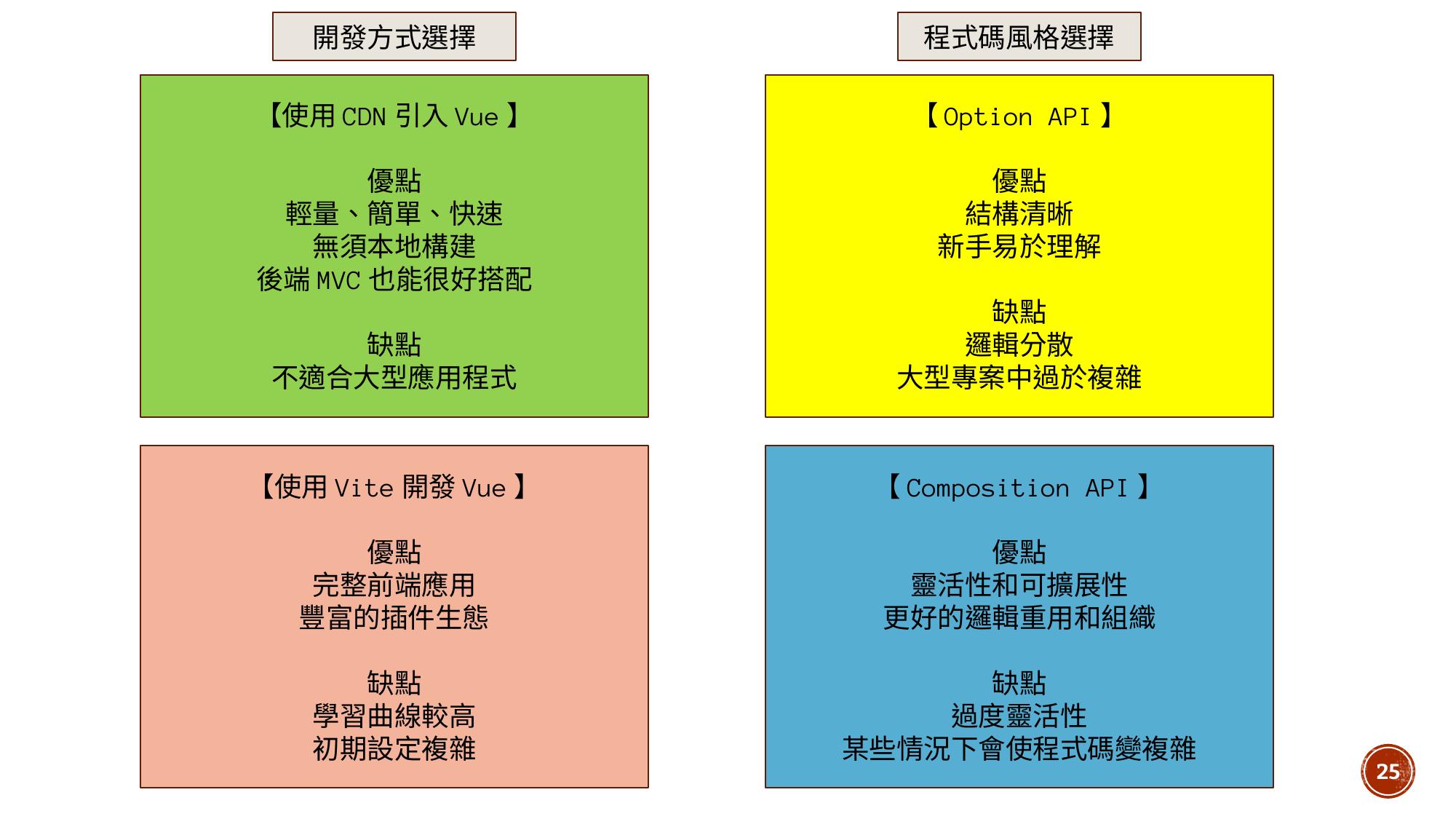

開發方式選擇
程式碼風格選擇
【使用CDN引入Vue】

優點
輕量、簡單、快速
無須本地構建
後端MVC也能很好搭配

缺點
不適合大型應用程式
【Option API】

優點
結構清晰
新手易於理解

缺點
邏輯分散
大型專案中過於複雜
【使用Vite開發Vue】

優點
完整前端應用
豐富的插件生態

缺點
學習曲線較高
初期設定複雜
【Composition API】

優點
靈活性和可擴展性
更好的邏輯重用和組織

缺點
過度靈活性
某些情況下會使程式碼變複雜
25